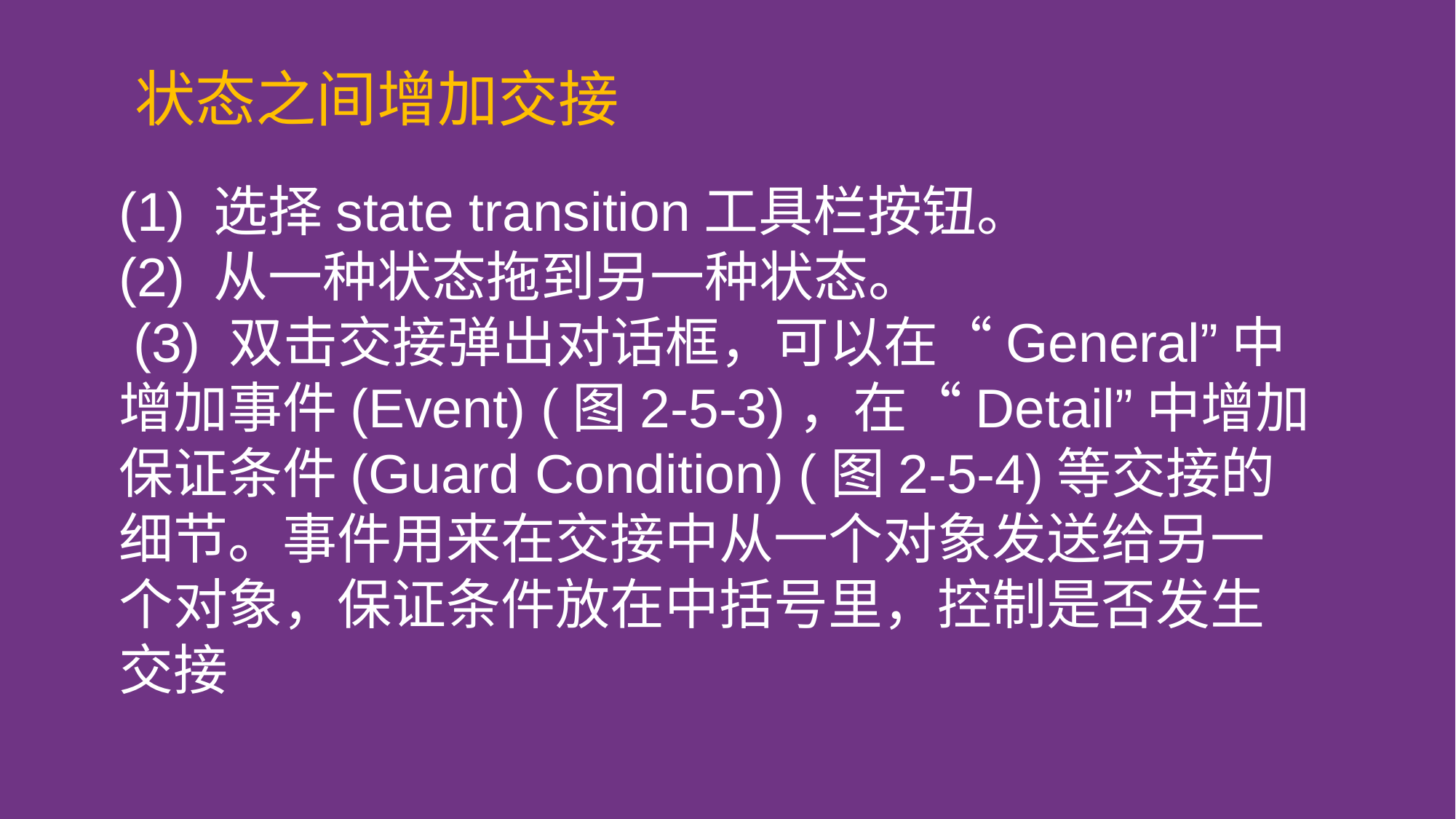

状态之间增加交接
(1) 选择state transition工具栏按钮。
(2) 从一种状态拖到另一种状态。
 (3) 双击交接弹出对话框，可以在“General”中增加事件(Event) (图2-5-3)，在“Detail”中增加保证条件(Guard Condition) (图2-5-4)等交接的细节。事件用来在交接中从一个对象发送给另一个对象，保证条件放在中括号里，控制是否发生交接